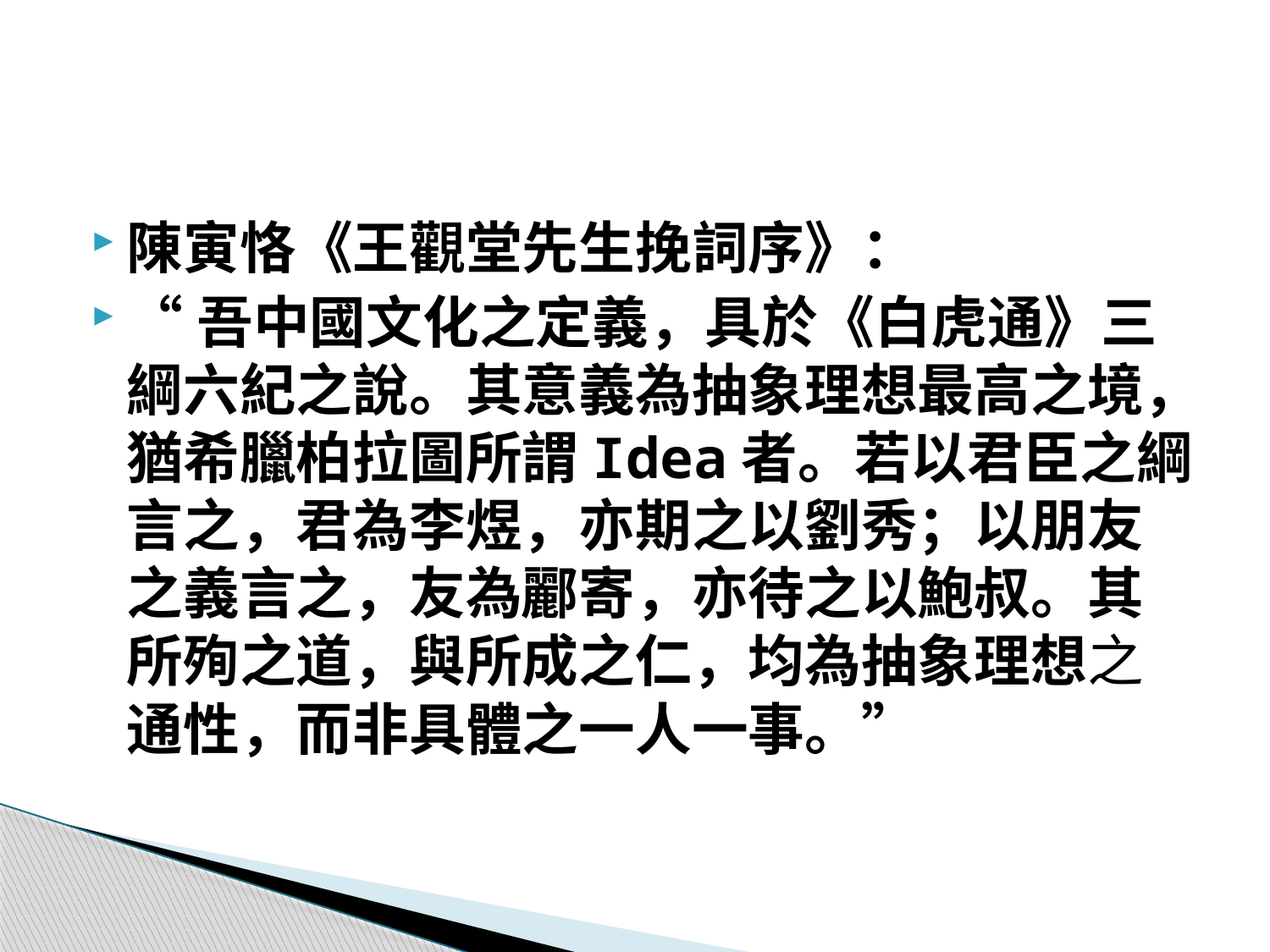

#
陳寅恪《王觀堂先生挽詞序》：
“吾中國文化之定義，具於《白虎通》三綱六紀之說。其意義為抽象理想最高之境，猶希臘柏拉圖所謂Idea者。若以君臣之綱言之，君為李煜，亦期之以劉秀；以朋友之義言之，友為酈寄，亦待之以鮑叔。其所殉之道，與所成之仁，均為抽象理想之通性，而非具體之一人一事。”